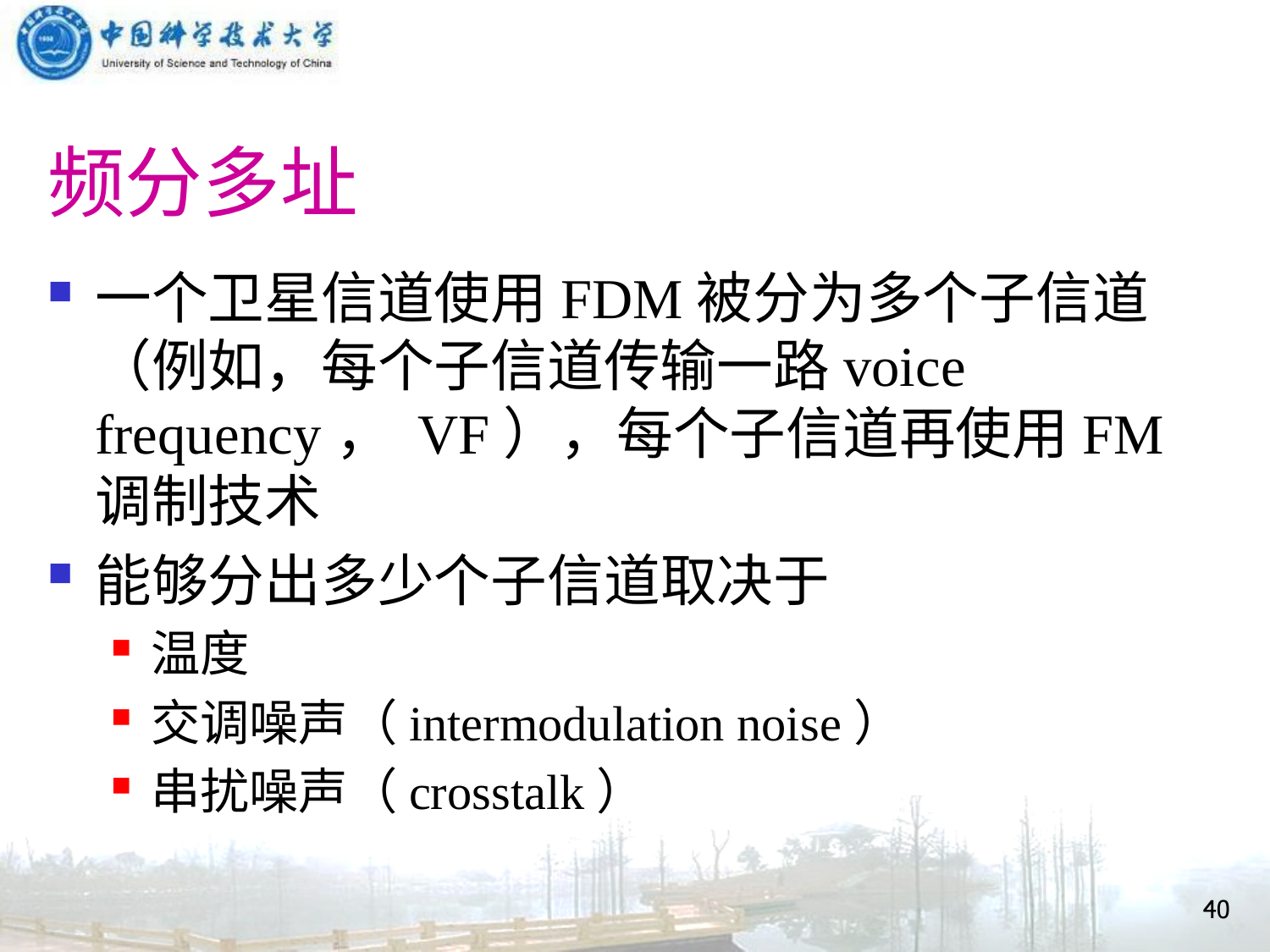

# 频分多址
一个卫星信道使用FDM被分为多个子信道（例如，每个子信道传输一路voice frequency， VF），每个子信道再使用FM调制技术
能够分出多少个子信道取决于
温度
交调噪声（intermodulation noise）
串扰噪声（crosstalk）
40